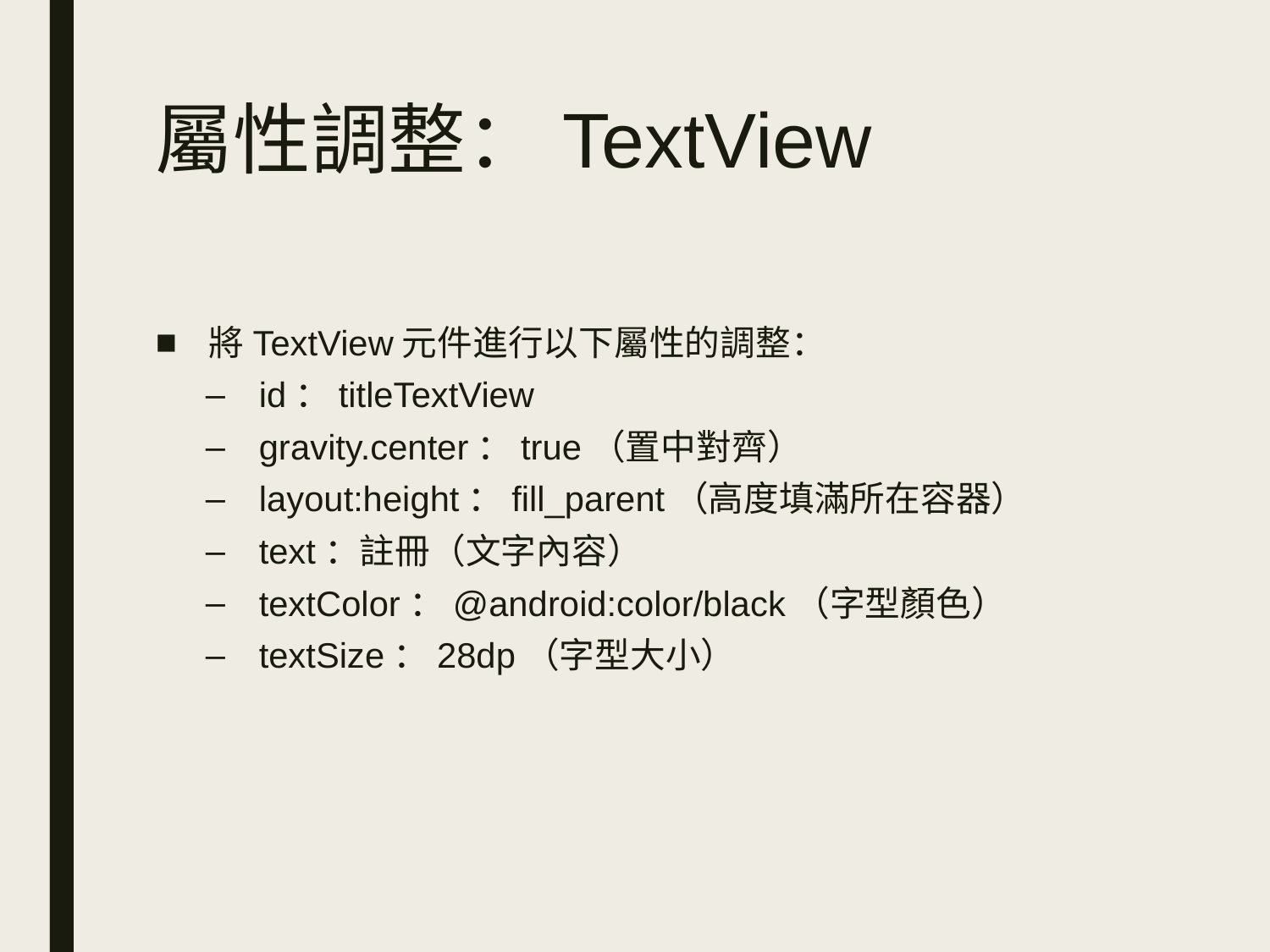

# 屬性調整：TextView
將TextView元件進行以下屬性的調整：
id：titleTextView
gravity.center：true（置中對齊）
layout:height：fill_parent（高度填滿所在容器）
text：註冊（文字內容）
textColor：@android:color/black（字型顏色）
textSize：28dp（字型大小）